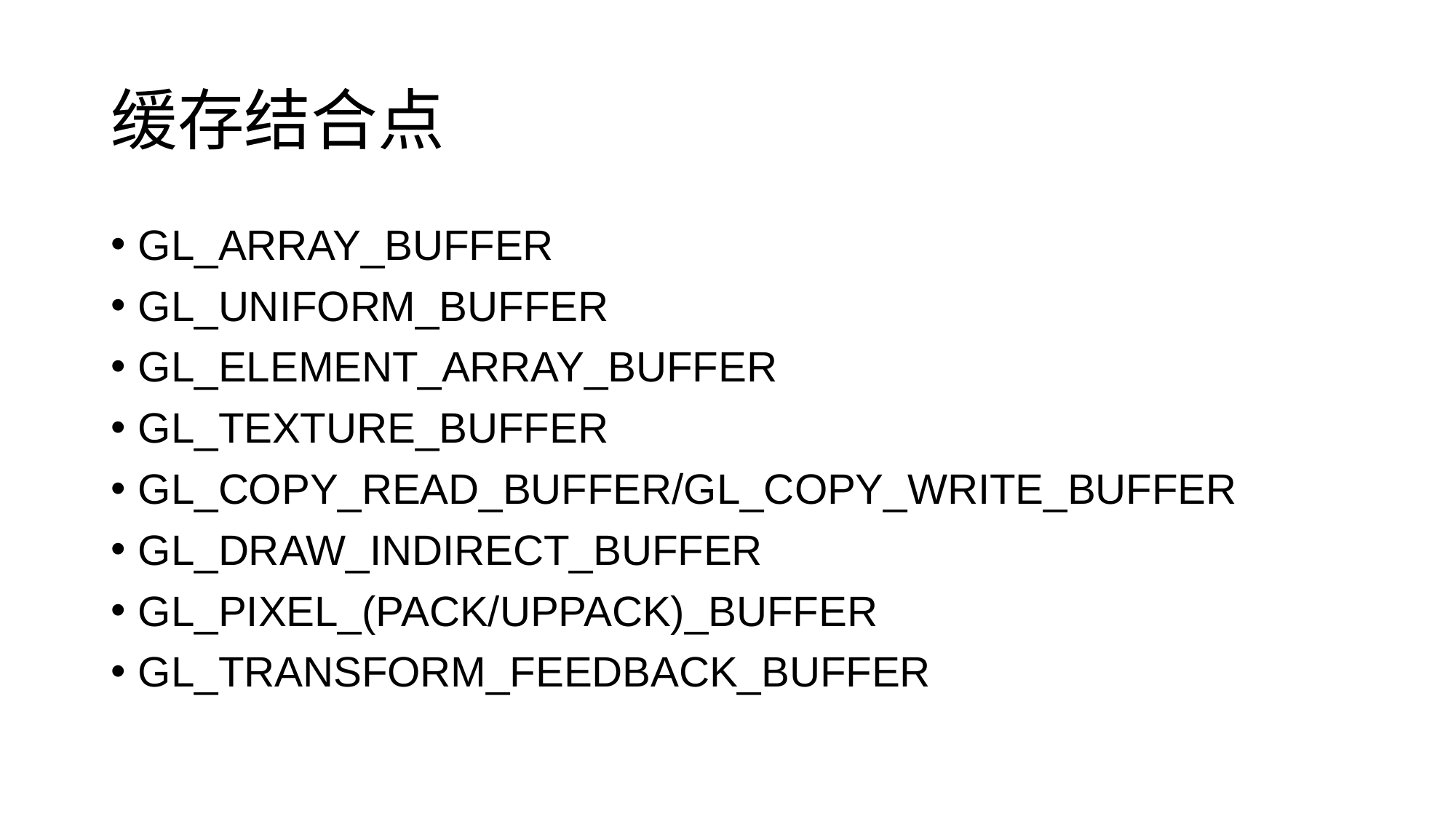

# 缓存结合点
GL_ARRAY_BUFFER
GL_UNIFORM_BUFFER
GL_ELEMENT_ARRAY_BUFFER
GL_TEXTURE_BUFFER
GL_COPY_READ_BUFFER/GL_COPY_WRITE_BUFFER
GL_DRAW_INDIRECT_BUFFER
GL_PIXEL_(PACK/UPPACK)_BUFFER
GL_TRANSFORM_FEEDBACK_BUFFER